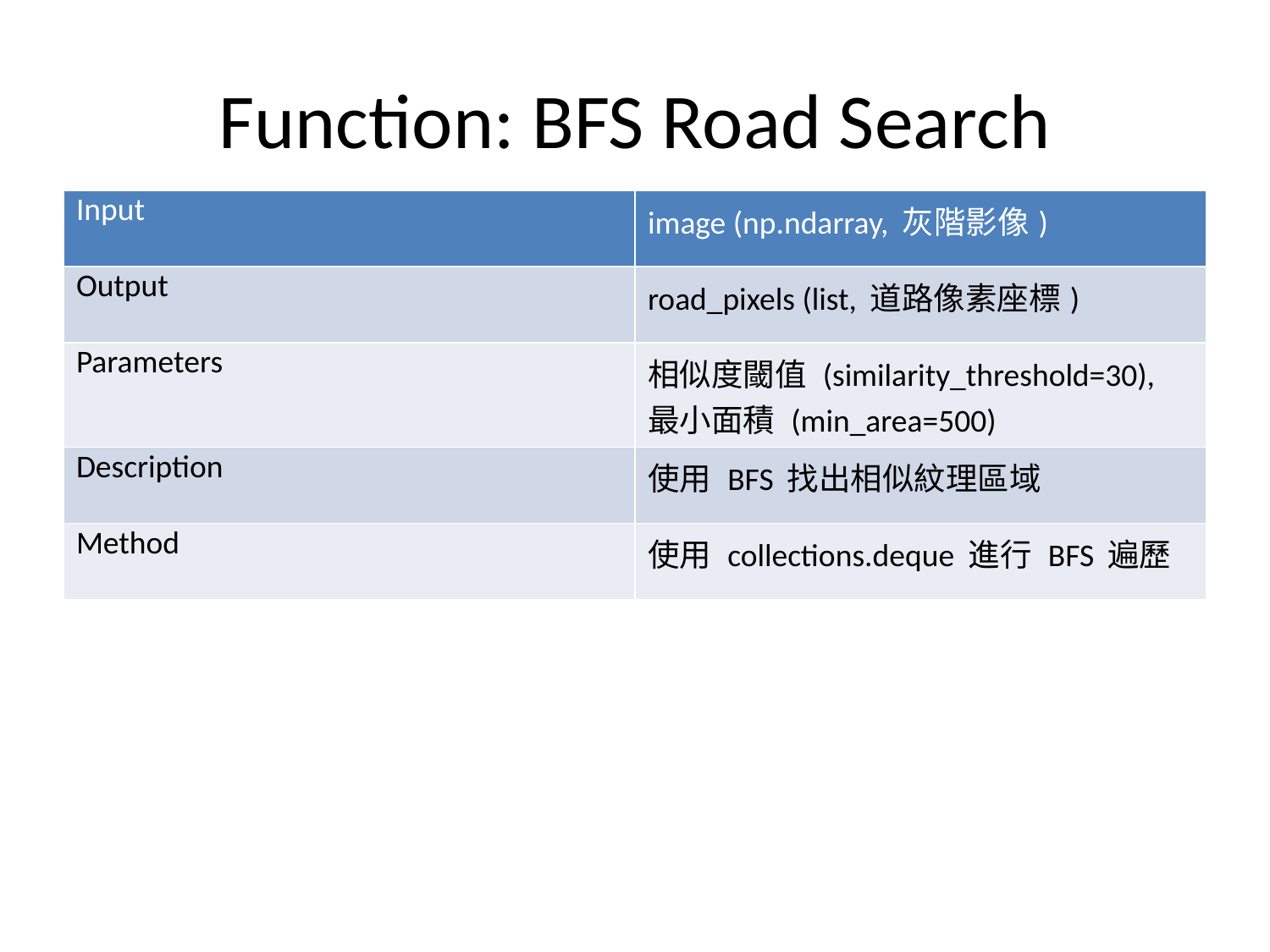

# Function: BFS Road Search
| Input | image (np.ndarray, 灰階影像) |
| --- | --- |
| Output | road\_pixels (list, 道路像素座標) |
| Parameters | 相似度閾值 (similarity\_threshold=30), 最小面積 (min\_area=500) |
| Description | 使用 BFS 找出相似紋理區域 |
| Method | 使用 collections.deque 進行 BFS 遍歷 |